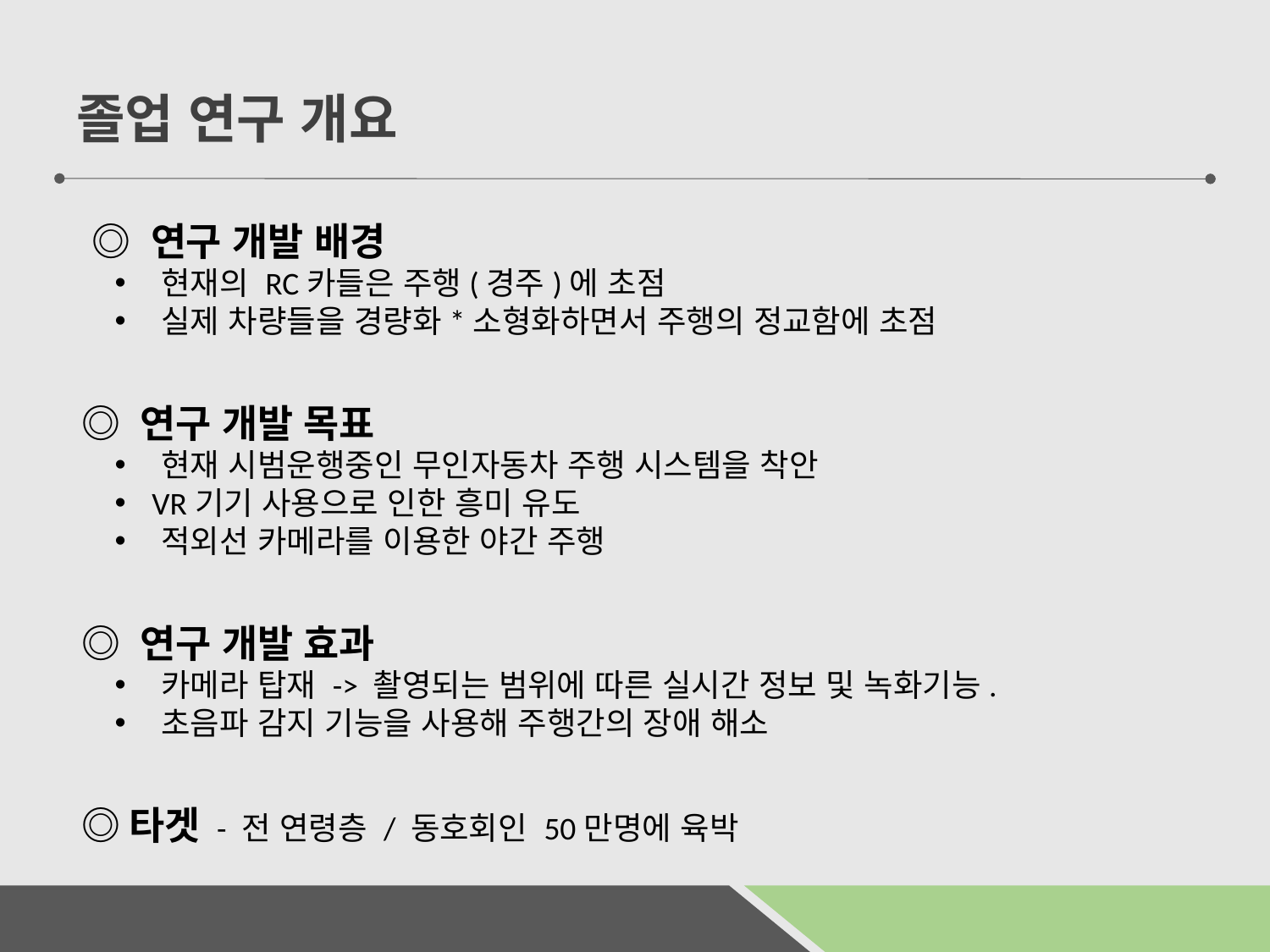

졸업 연구 개요
 ◎ 연구 개발 배경
 현재의 RC카들은 주행(경주)에 초점
 실제 차량들을 경량화*소형화하면서 주행의 정교함에 초점

◎ 연구 개발 목표
 현재 시범운행중인 무인자동차 주행 시스템을 착안
 VR기기 사용으로 인한 흥미 유도
 적외선 카메라를 이용한 야간 주행

◎ 연구 개발 효과
 카메라 탑재 -> 촬영되는 범위에 따른 실시간 정보 및 녹화기능.
 초음파 감지 기능을 사용해 주행간의 장애 해소

◎타겟 - 전 연령층 / 동호회인 50만명에 육박